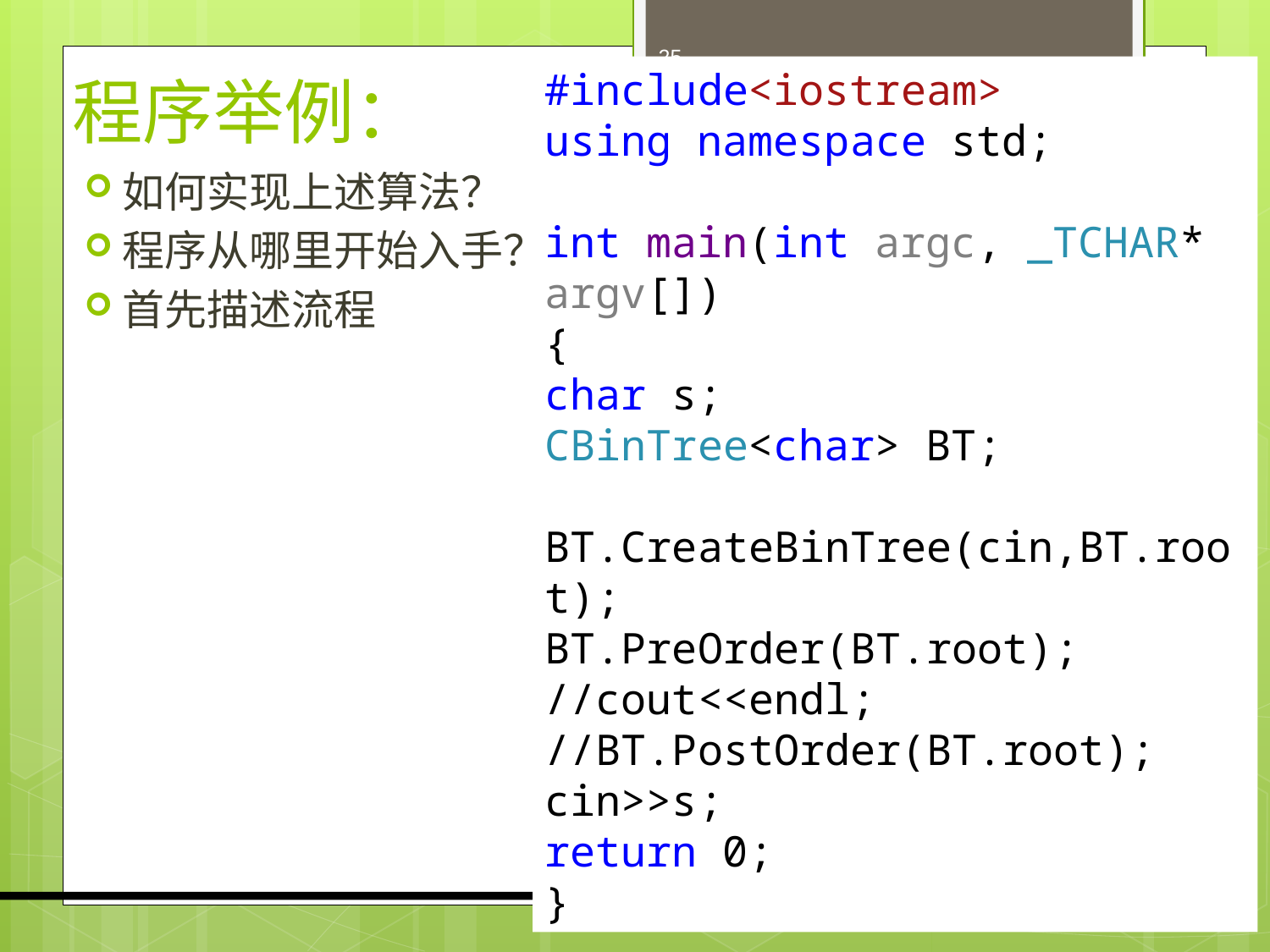

# 程序举例：
25
#include<iostream>
using namespace std;

int main(int argc, _TCHAR* argv[])
{
char s;
CBinTree<char> BT;

BT.CreateBinTree(cin,BT.root);
BT.PreOrder(BT.root);
//cout<<endl;
//BT.PostOrder(BT.root);
cin>>s;
return 0;
}
如何实现上述算法？
程序从哪里开始入手？
首先描述流程